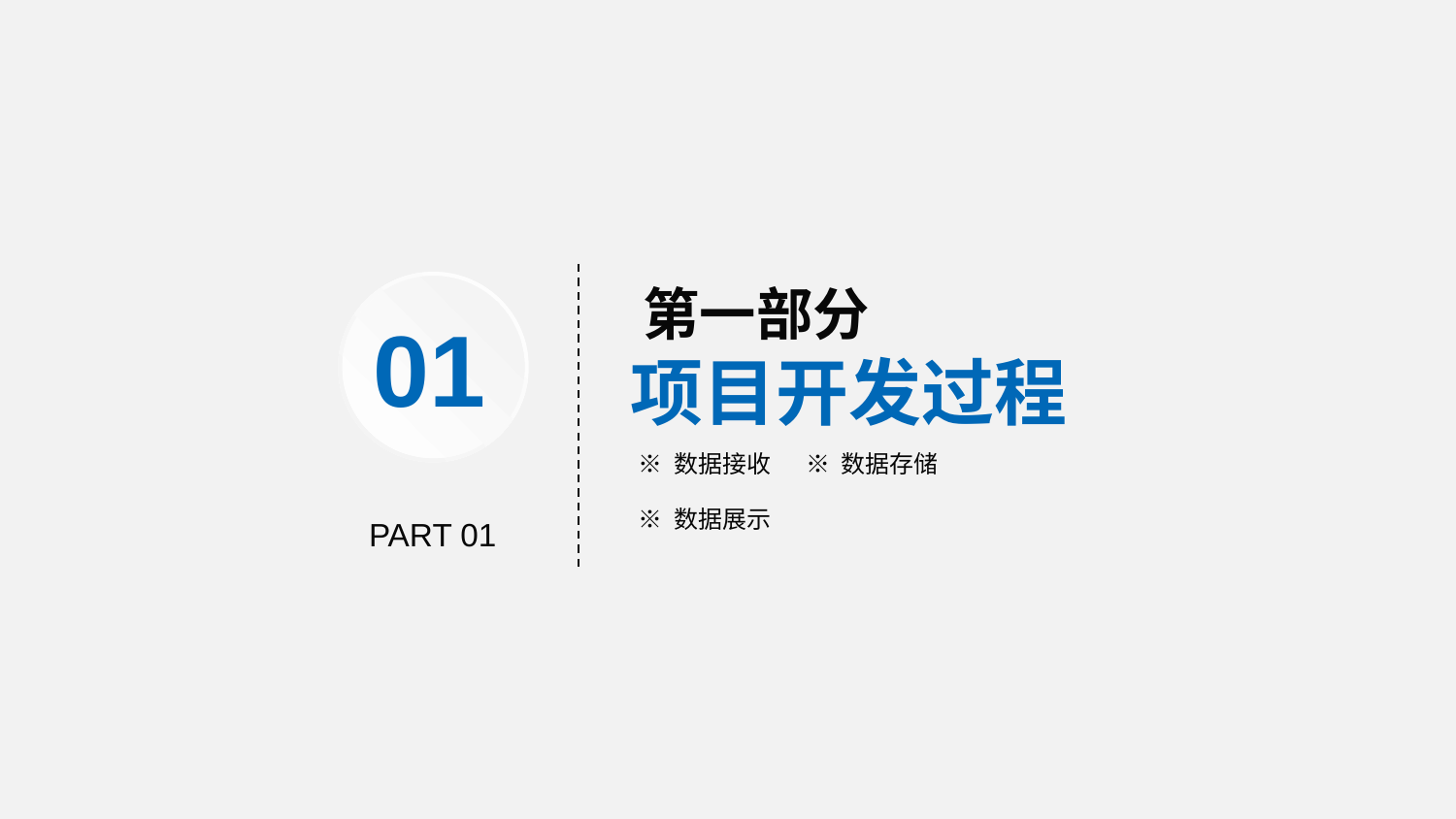

第一部分
项目开发过程

01
※ 数据接收
※ 数据存储
※ 数据展示
PART 01